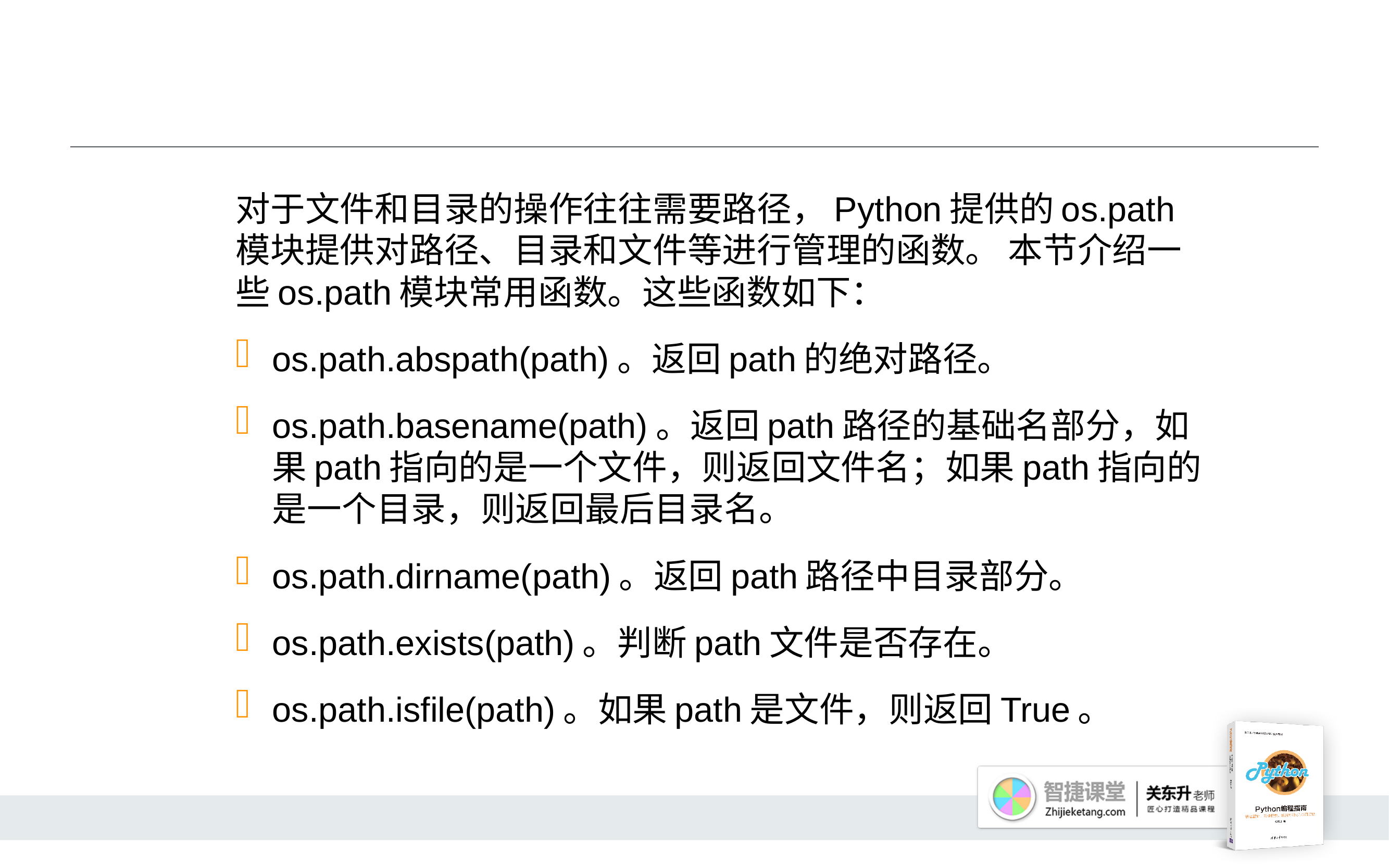

#
对于文件和目录的操作往往需要路径，Python提供的os.path模块提供对路径、目录和文件等进行管理的函数。 本节介绍一些os.path模块常用函数。这些函数如下：
	os.path.abspath(path)。返回path的绝对路径。
	os.path.basename(path)。返回path路径的基础名部分，如果path指向的是一个文件，则返回文件名；如果path指向的是一个目录，则返回最后目录名。
	os.path.dirname(path)。返回path路径中目录部分。
	os.path.exists(path)。判断path文件是否存在。
	os.path.isfile(path)。如果path是文件，则返回True。